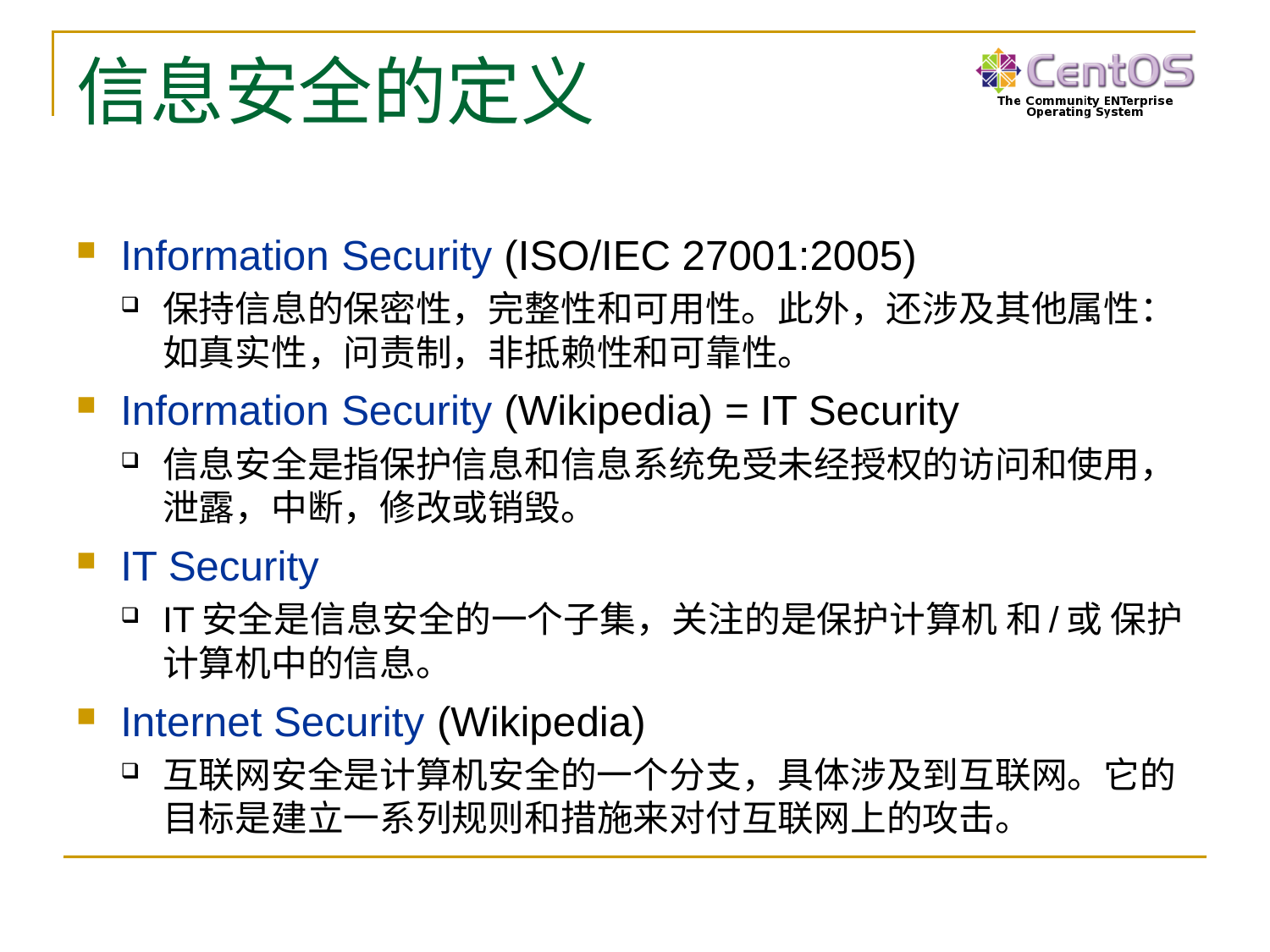

# 信息安全的定义
Information Security (ISO/IEC 27001:2005)
保持信息的保密性，完整性和可用性。此外，还涉及其他属性：如真实性，问责制，非抵赖性和可靠性。
Information Security (Wikipedia) = IT Security
信息安全是指保护信息和信息系统免受未经授权的访问和使用，泄露，中断，修改或销毁。
IT Security
IT安全是信息安全的一个子集，关注的是保护计算机 和/或 保护计算机中的信息。
Internet Security (Wikipedia)
互联网安全是计算机安全的一个分支，具体涉及到互联网。它的目标是建立一系列规则和措施来对付互联网上的攻击。